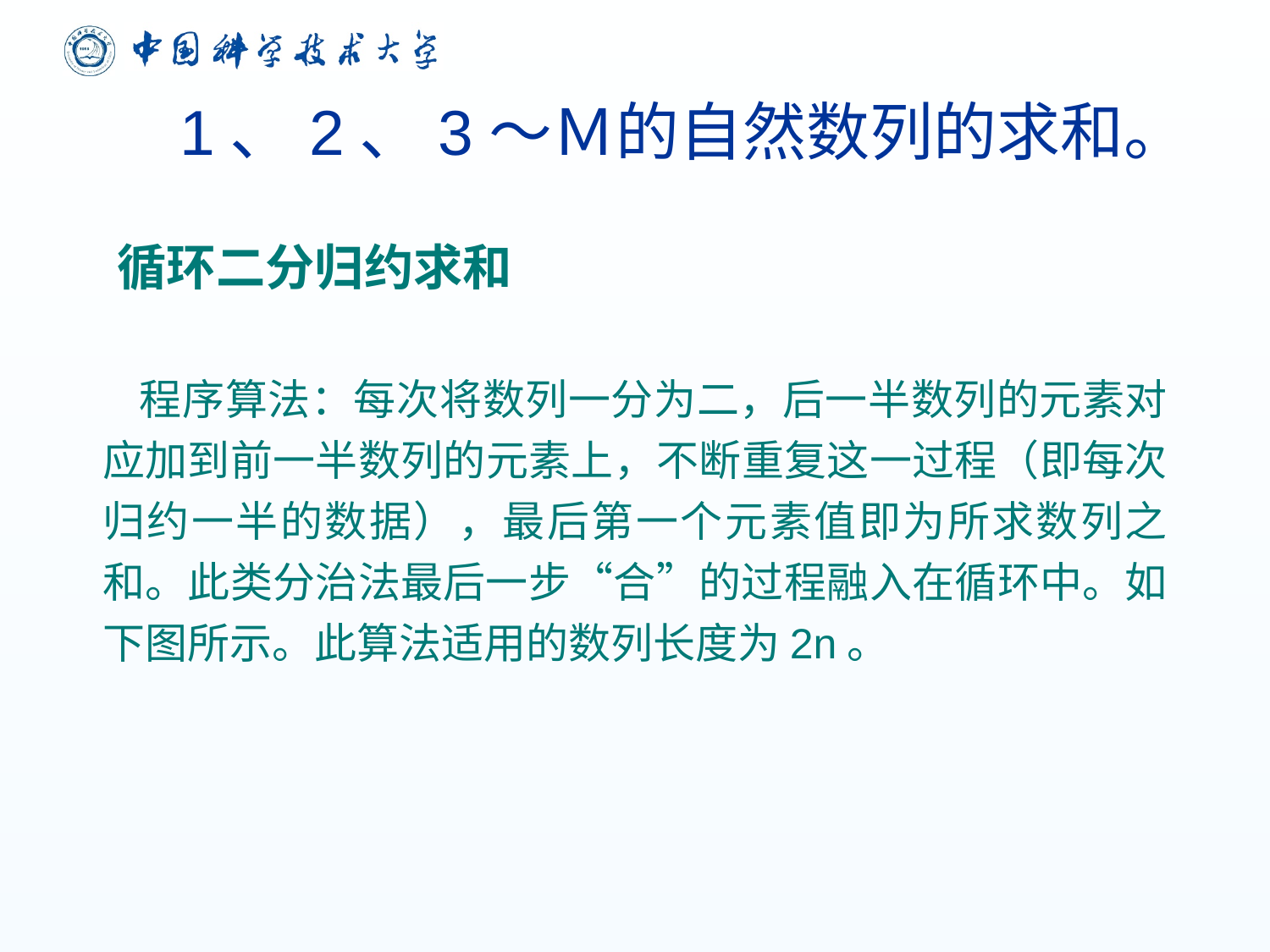

# 1、2、3～Ｍ的自然数列的求和。
循环二分归约求和
程序算法：每次将数列一分为二，后一半数列的元素对应加到前一半数列的元素上，不断重复这一过程（即每次归约一半的数据），最后第一个元素值即为所求数列之和。此类分治法最后一步“合”的过程融入在循环中。如下图所示。此算法适用的数列长度为2n。